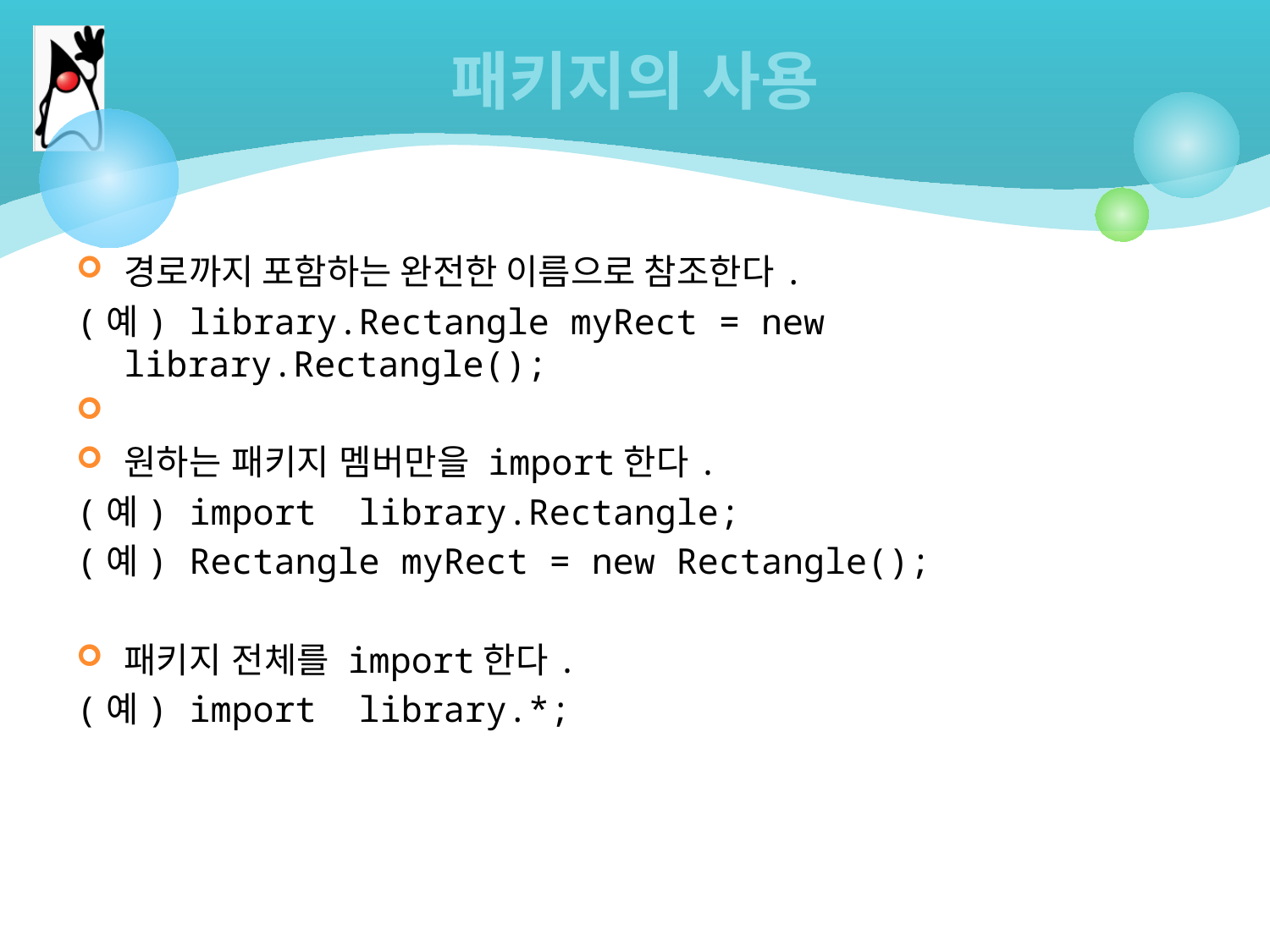

# 패키지의 사용
경로까지 포함하는 완전한 이름으로 참조한다.
(예) library.Rectangle myRect = new library.Rectangle();

원하는 패키지 멤버만을 import한다.
(예) import  library.Rectangle;
(예) Rectangle myRect = new Rectangle();

패키지 전체를 import한다.
(예) import  library.*;